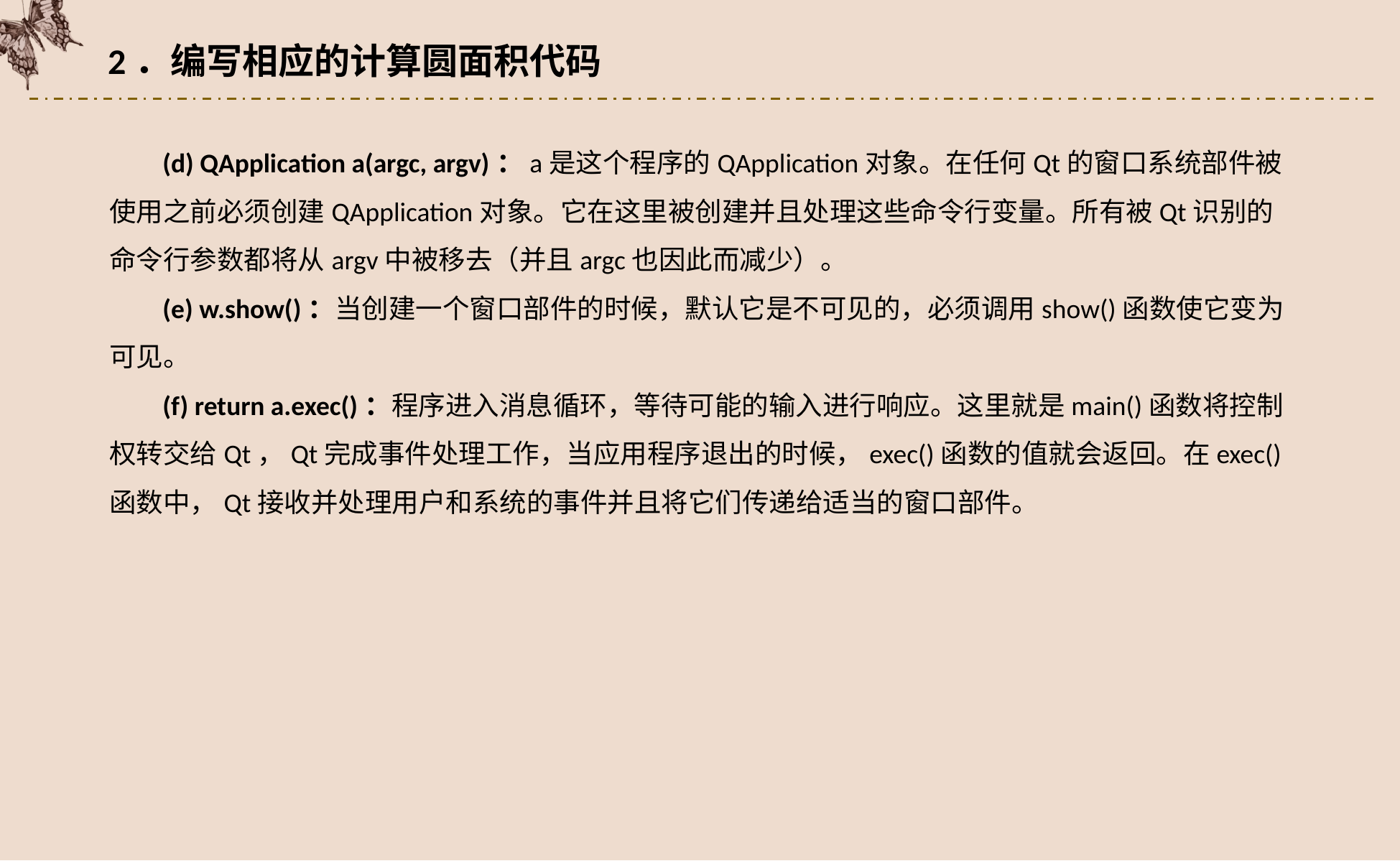

2．编写相应的计算圆面积代码
(d) QApplication a(argc, argv)：a是这个程序的QApplication对象。在任何Qt的窗口系统部件被使用之前必须创建QApplication对象。它在这里被创建并且处理这些命令行变量。所有被Qt识别的命令行参数都将从argv中被移去（并且argc也因此而减少）。
(e) w.show()：当创建一个窗口部件的时候，默认它是不可见的，必须调用show()函数使它变为可见。
(f) return a.exec()：程序进入消息循环，等待可能的输入进行响应。这里就是main()函数将控制权转交给Qt，Qt完成事件处理工作，当应用程序退出的时候，exec()函数的值就会返回。在exec()函数中，Qt接收并处理用户和系统的事件并且将它们传递给适当的窗口部件。